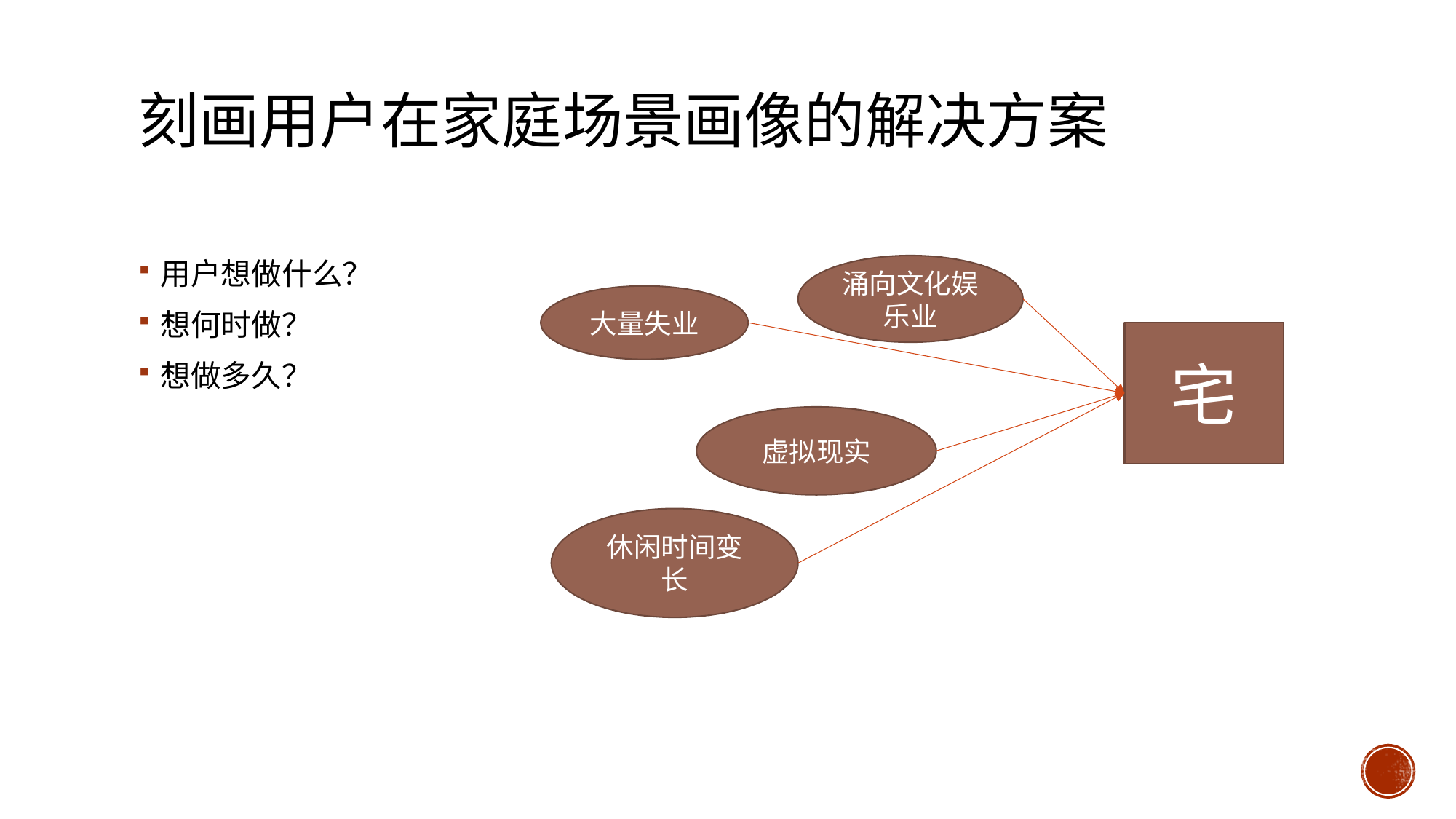

# 刻画用户在家庭场景画像的解决方案
用户想做什么？
想何时做？
想做多久？

涌向文化娱乐业
大量失业
宅
虚拟现实
休闲时间变长